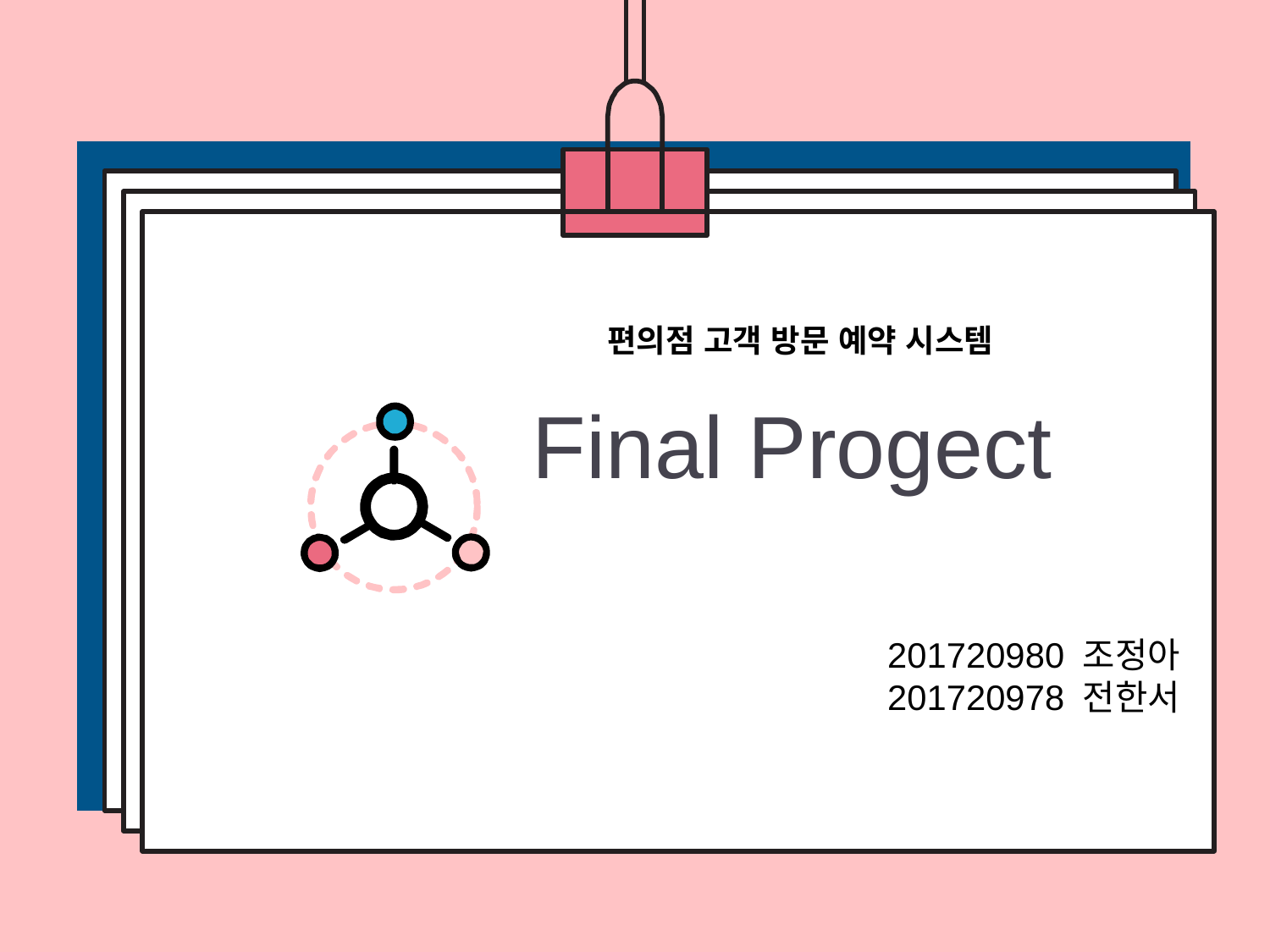

편의점 고객 방문 예약 시스템
Final Progect

201720980 조정아
201720978 전한서